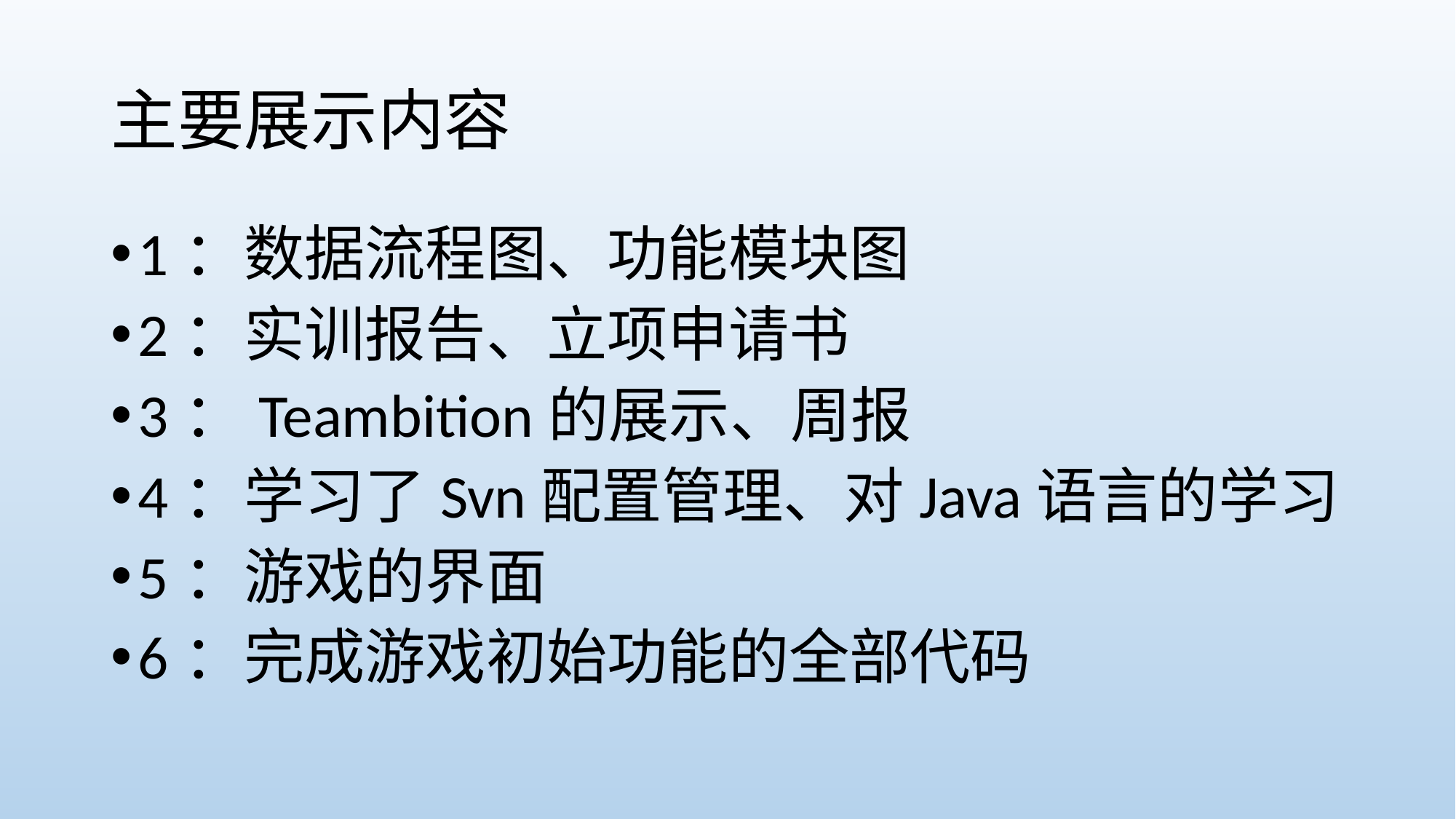

# 主要展示内容
1：数据流程图、功能模块图
2：实训报告、立项申请书
3：Teambition的展示、周报
4：学习了Svn配置管理、对Java语言的学习
5：游戏的界面
6：完成游戏初始功能的全部代码